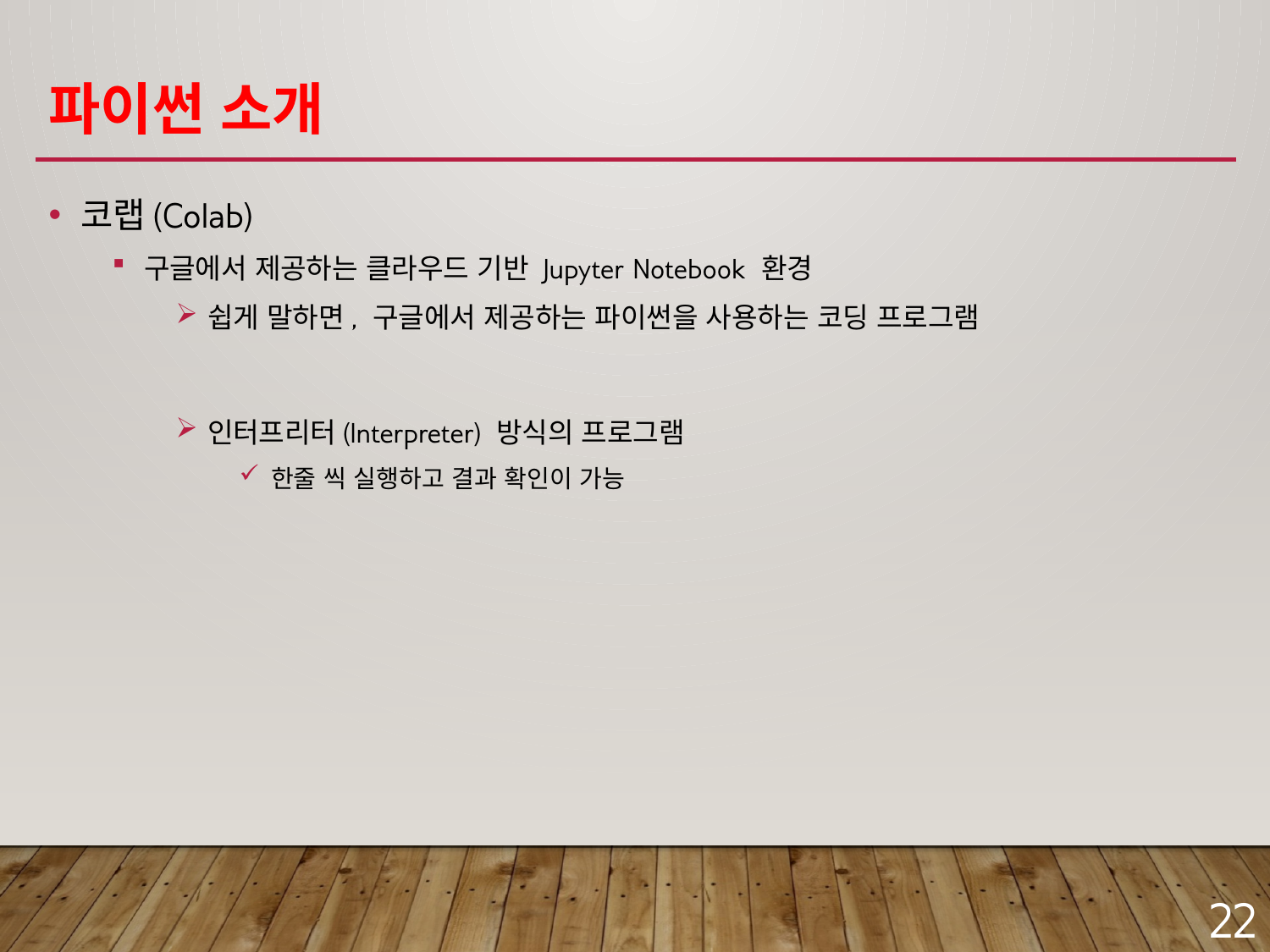

# 파이썬 소개
코랩(Colab)
구글에서 제공하는 클라우드 기반 Jupyter Notebook 환경
쉽게 말하면, 구글에서 제공하는 파이썬을 사용하는 코딩 프로그램

인터프리터(Interpreter) 방식의 프로그램
한줄 씩 실행하고 결과 확인이 가능